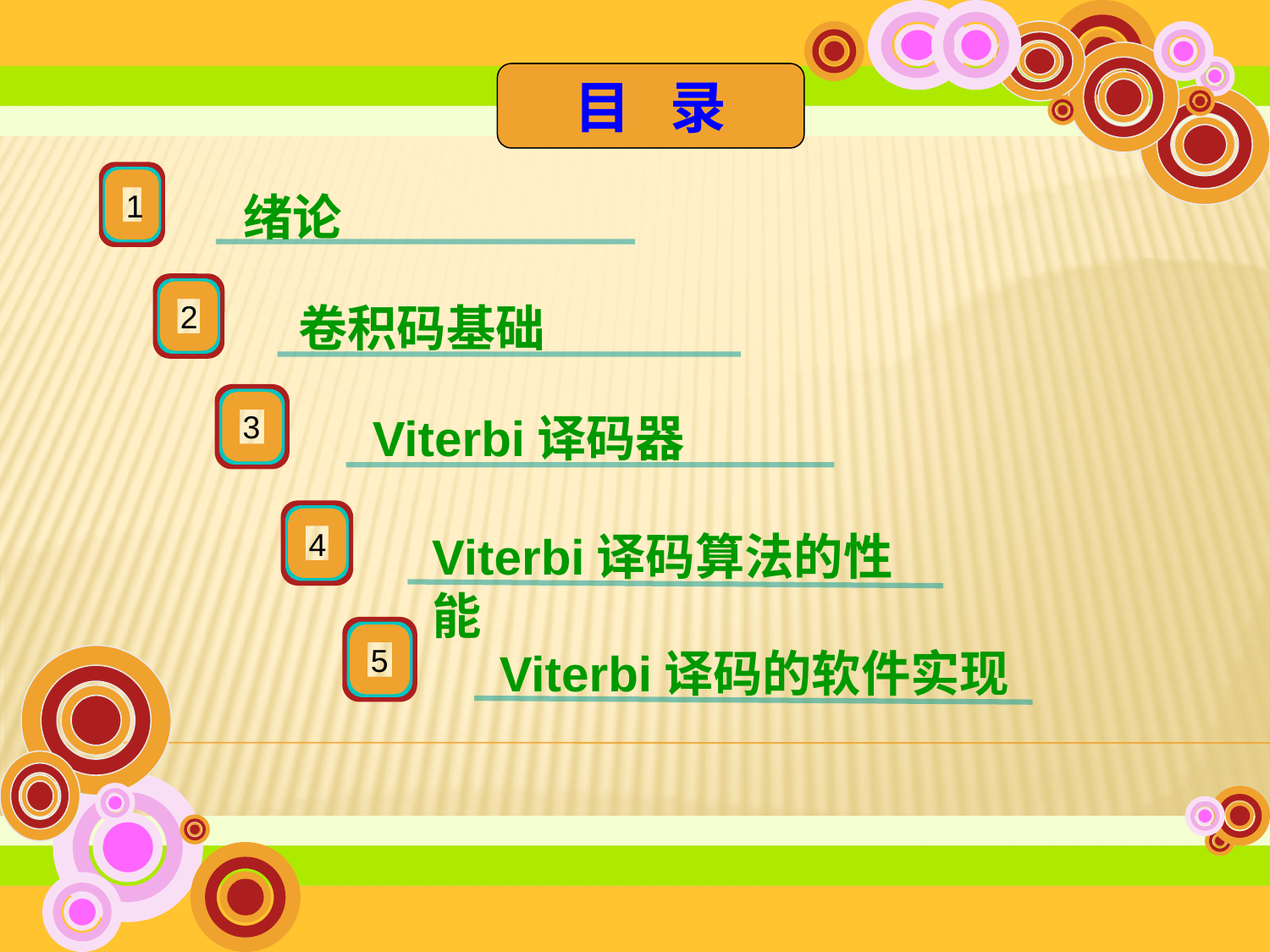

目   录

1
绪论

卷积码基础

2

3
Viterbi译码器

4
Viterbi译码算法的性能

5
Viterbi译码的软件实现